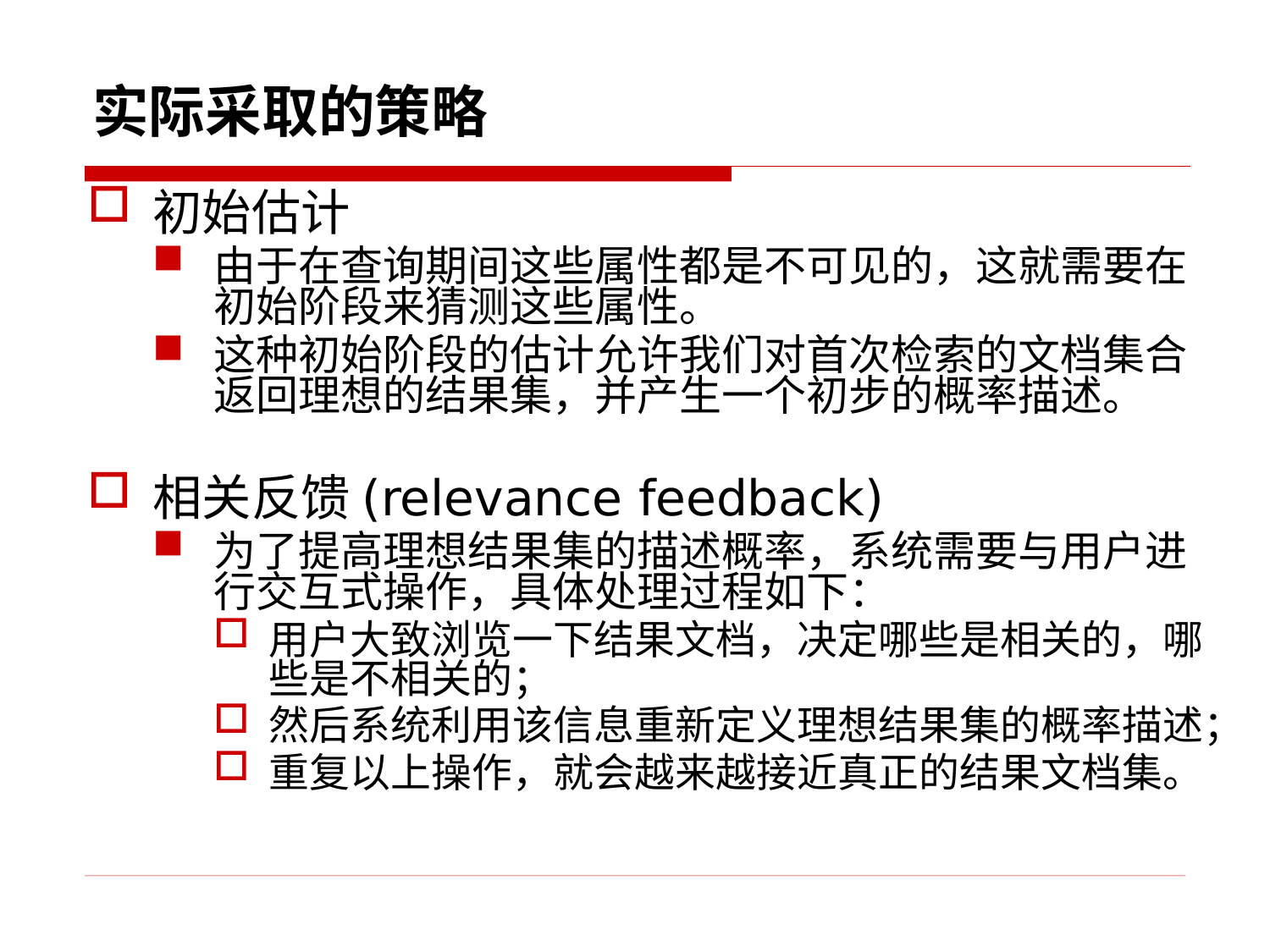

# 实际采取的策略
初始估计
由于在查询期间这些属性都是不可见的，这就需要在初始阶段来猜测这些属性。
这种初始阶段的估计允许我们对首次检索的文档集合返回理想的结果集，并产生一个初步的概率描述。

相关反馈(relevance feedback)
为了提高理想结果集的描述概率，系统需要与用户进行交互式操作，具体处理过程如下：
用户大致浏览一下结果文档，决定哪些是相关的，哪些是不相关的；
然后系统利用该信息重新定义理想结果集的概率描述；
重复以上操作，就会越来越接近真正的结果文档集。